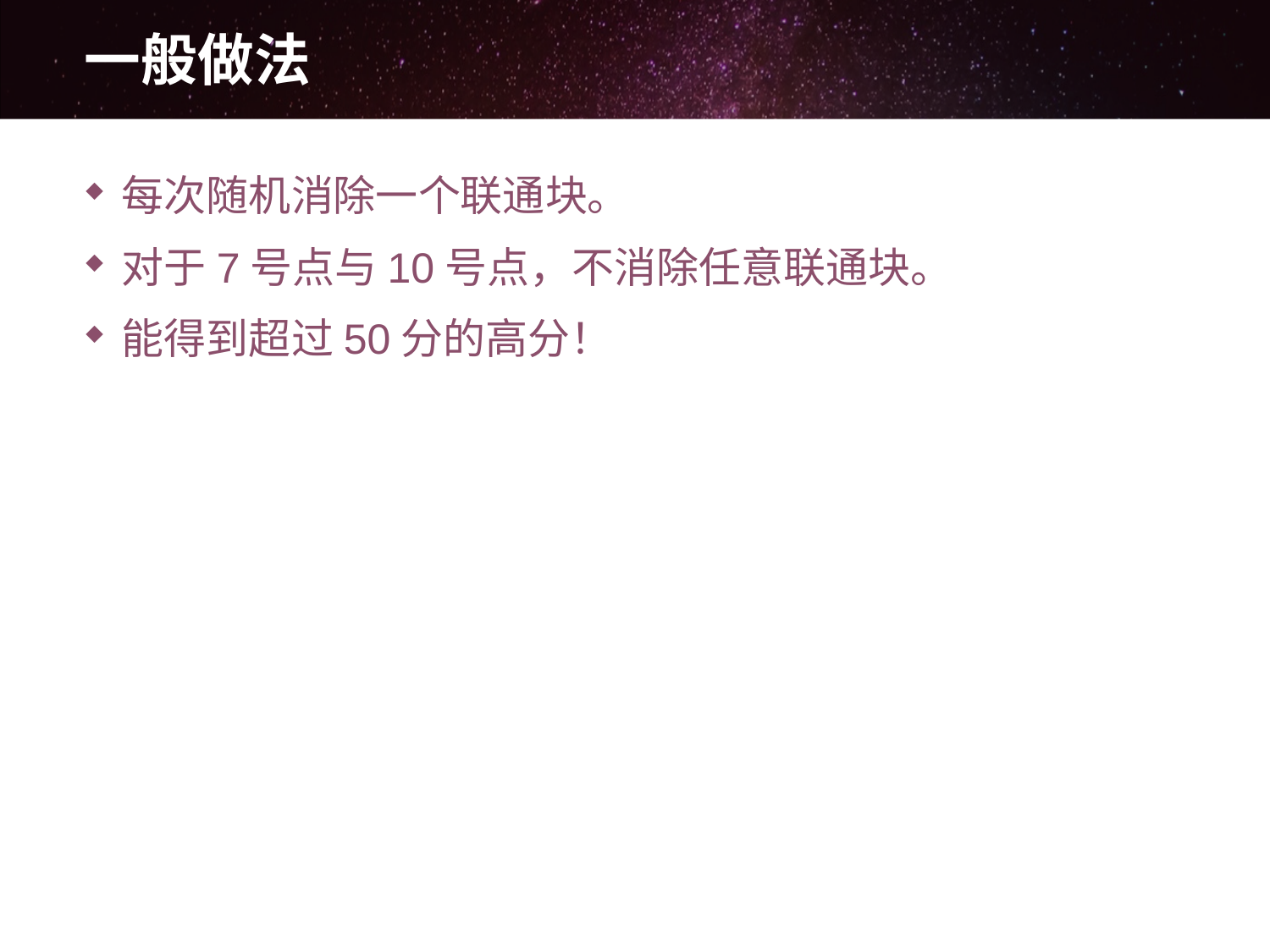

# 一般做法
每次随机消除一个联通块。
对于7号点与10号点，不消除任意联通块。
能得到超过50分的高分！